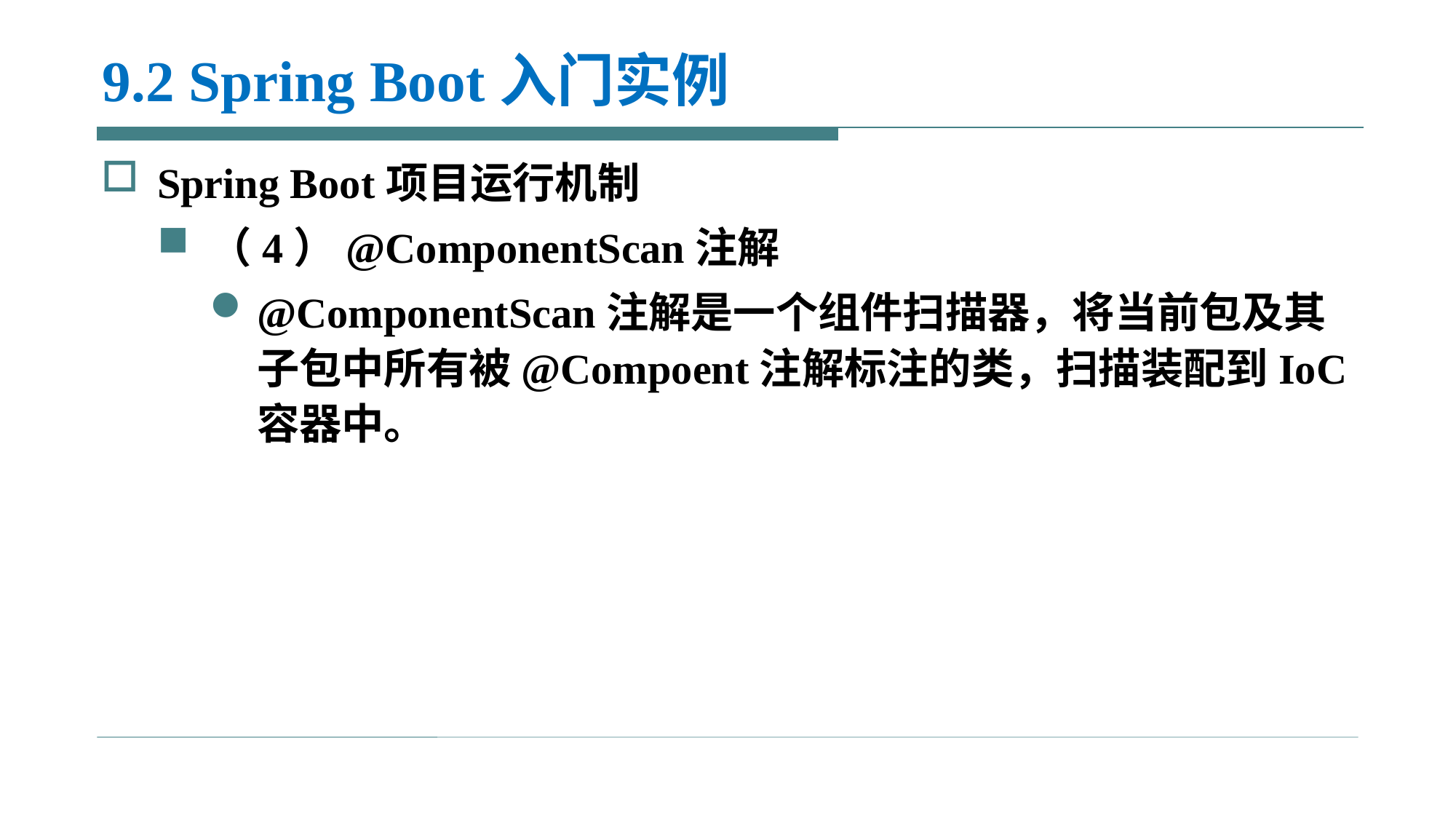

# 9.2 Spring Boot入门实例
Spring Boot项目运行机制
（4）@ComponentScan注解
@ComponentScan注解是一个组件扫描器，将当前包及其子包中所有被@Compoent注解标注的类，扫描装配到IoC容器中。
17